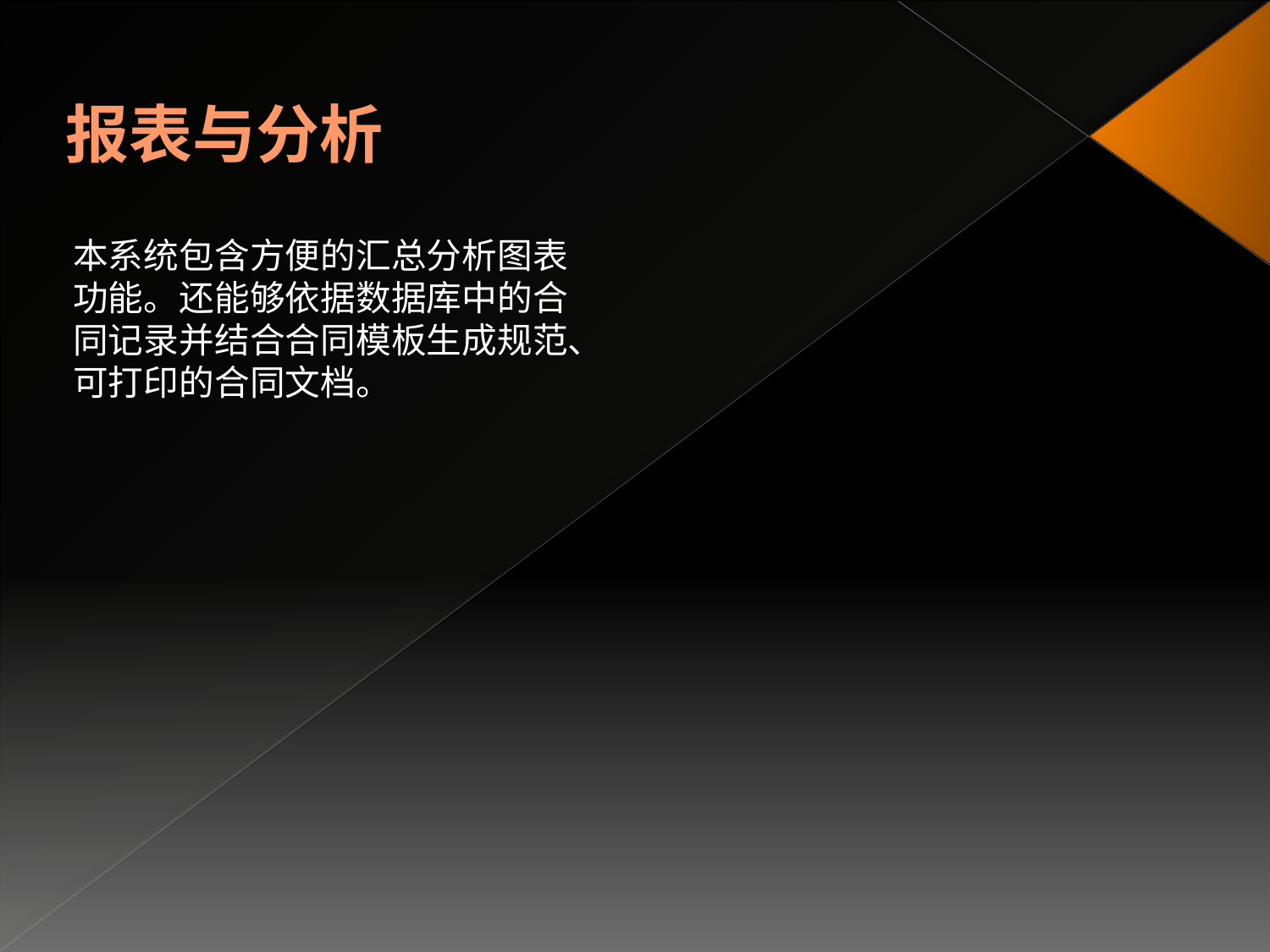

# 报表与分析
本系统包含方便的汇总分析图表功能。还能够依据数据库中的合同记录并结合合同模板生成规范、可打印的合同文档。